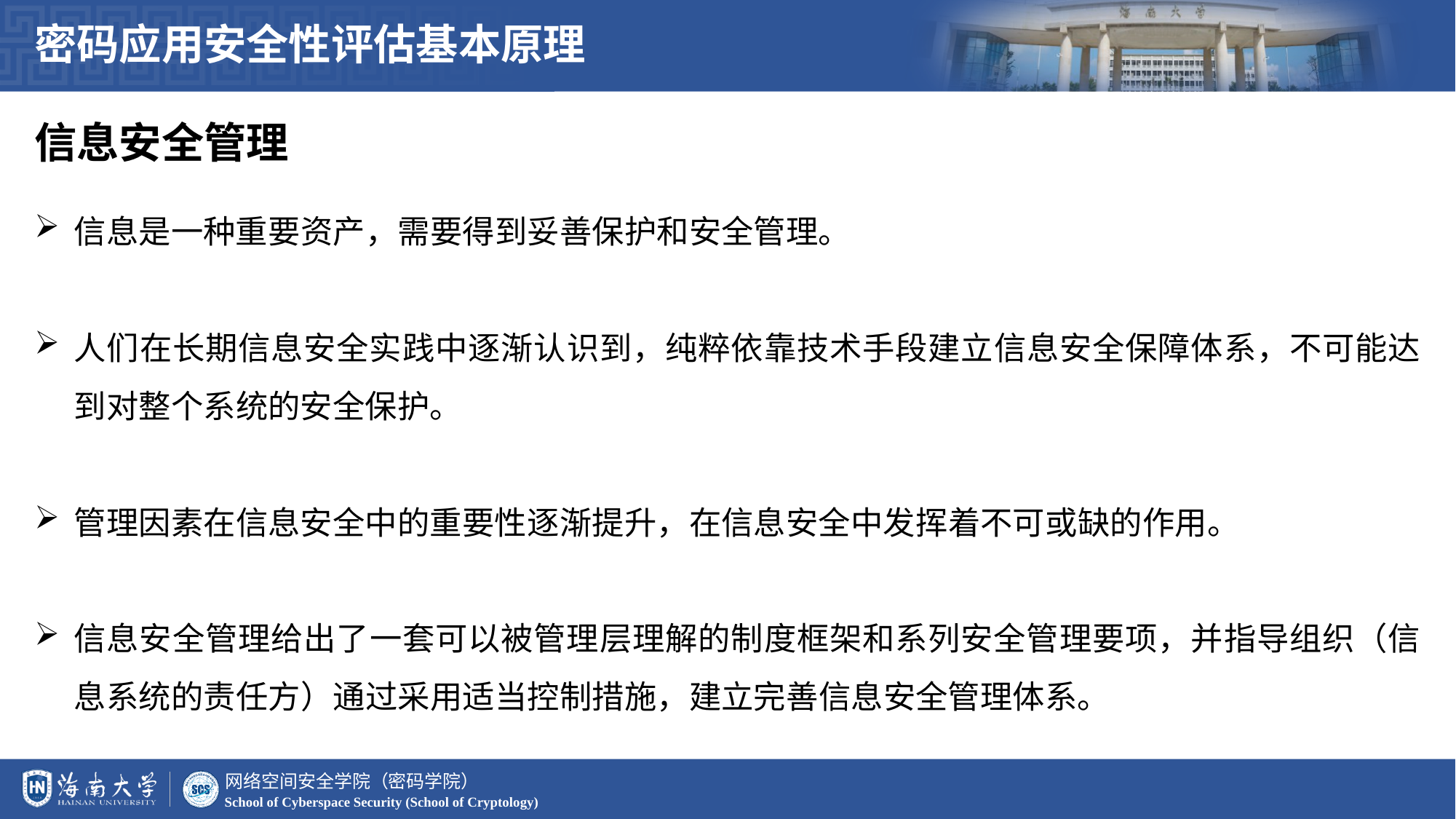

密码应用安全性评估基本原理
信息安全管理
信息是一种重要资产，需要得到妥善保护和安全管理。

人们在长期信息安全实践中逐渐认识到，纯粹依靠技术手段建立信息安全保障体系，不可能达到对整个系统的安全保护。

管理因素在信息安全中的重要性逐渐提升，在信息安全中发挥着不可或缺的作用。

信息安全管理给出了一套可以被管理层理解的制度框架和系列安全管理要项，并指导组织（信息系统的责任方）通过采用适当控制措施，建立完善信息安全管理体系。
16